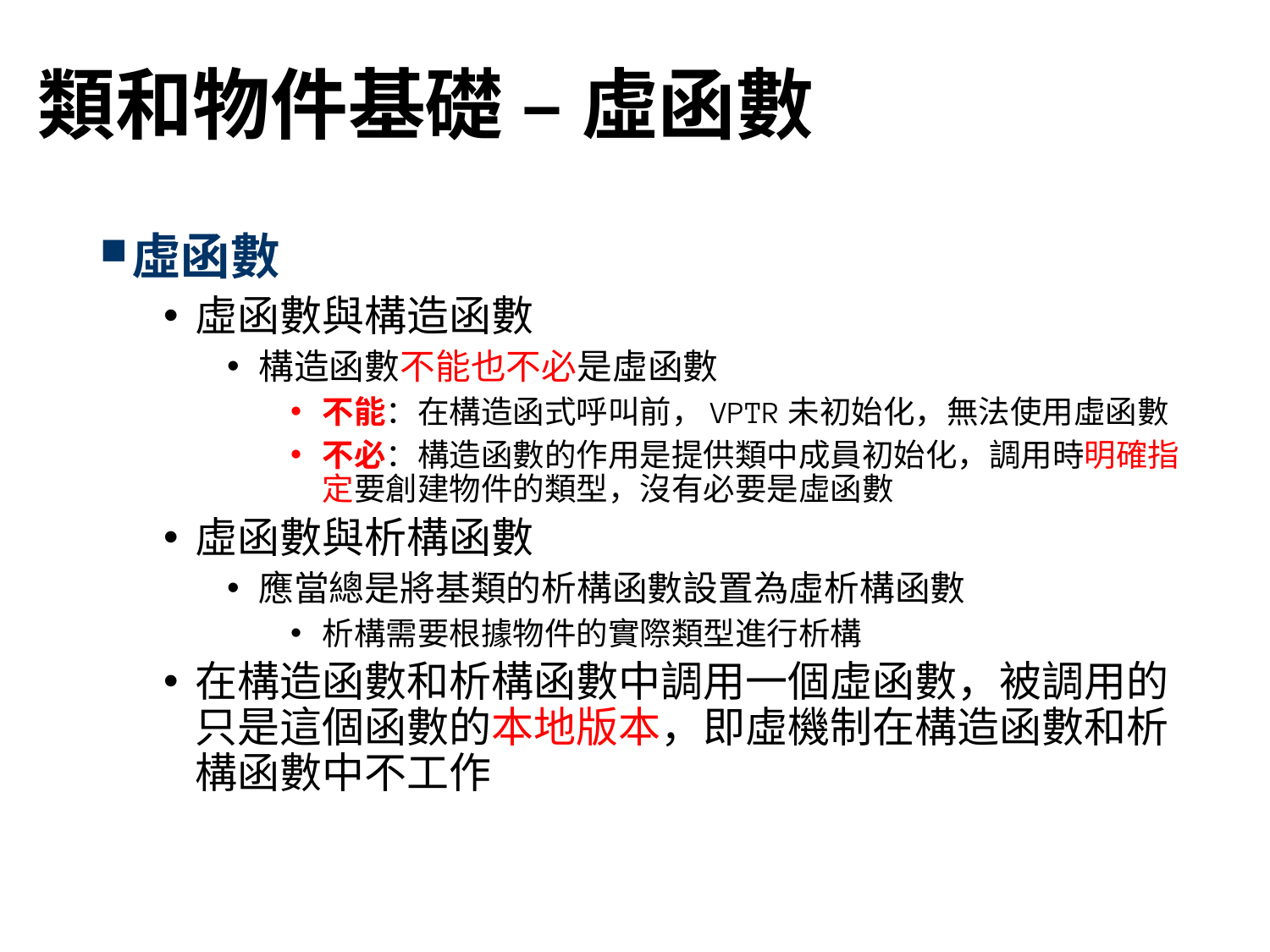

# 類和物件基礎 – 虛函數
虛函數
虛函數與構造函數
構造函數不能也不必是虛函數
不能：在構造函式呼叫前，VPTR未初始化，無法使用虛函數
不必：構造函數的作用是提供類中成員初始化，調用時明確指定要創建物件的類型，沒有必要是虛函數
虛函數與析構函數
應當總是將基類的析構函數設置為虛析構函數
析構需要根據物件的實際類型進行析構
在構造函數和析構函數中調用一個虛函數，被調用的只是這個函數的本地版本，即虛機制在構造函數和析構函數中不工作